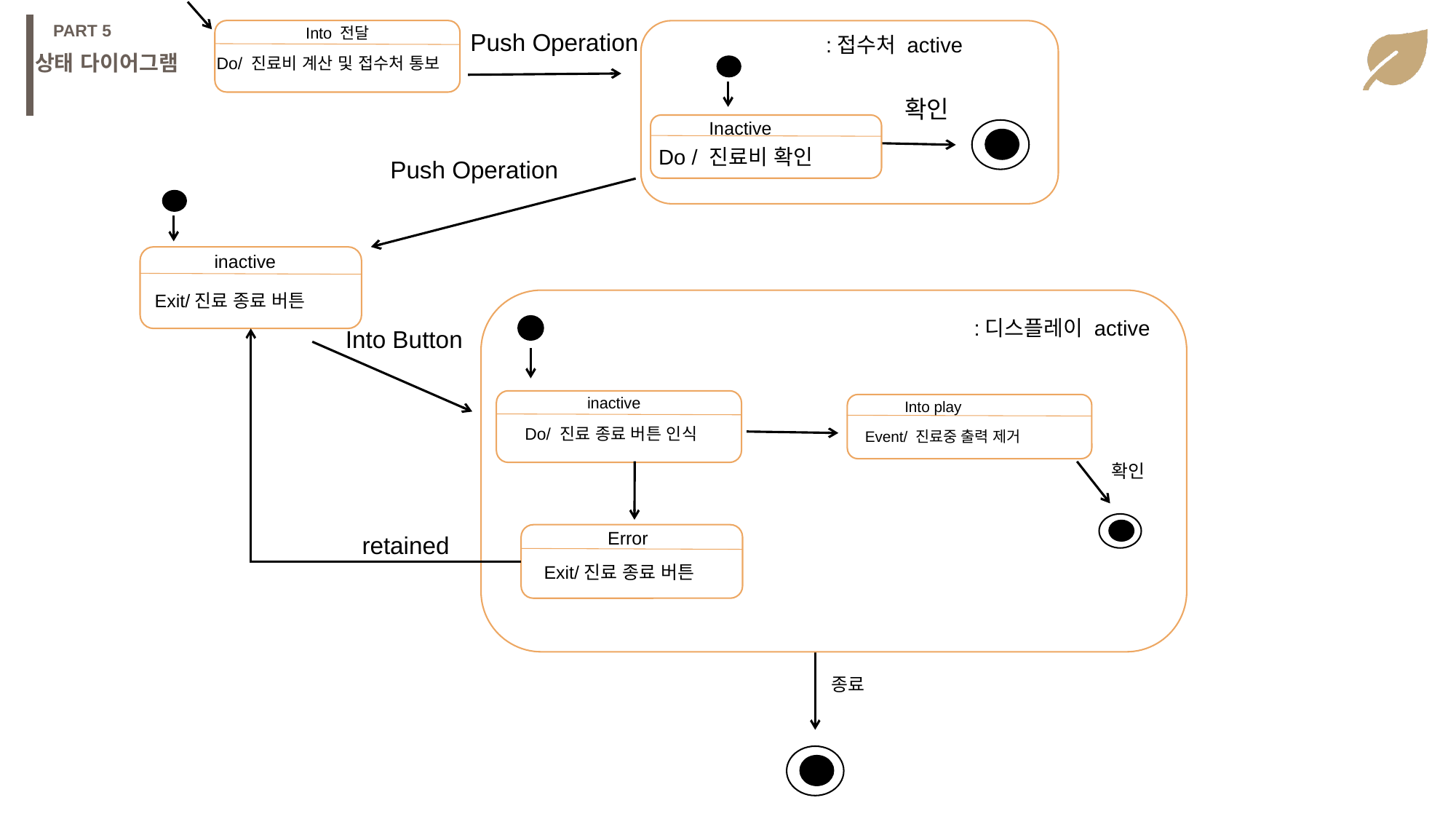

PART 5
Into 전달

Push Operation
:접수처 active
상태 다이어그램
Do/ 진료비 계산 및 접수처 통보

확인
Inactive

Do / 진료비 확인
Push Operation

inactive

Exit/진료 종료 버튼

:디스플레이 active

Into Button
inactive

Into play

Do/ 진료 종료 버튼 인식
Event/ 진료중 출력 제거
확인

Error
retained

Exit/진료 종료 버튼
종료